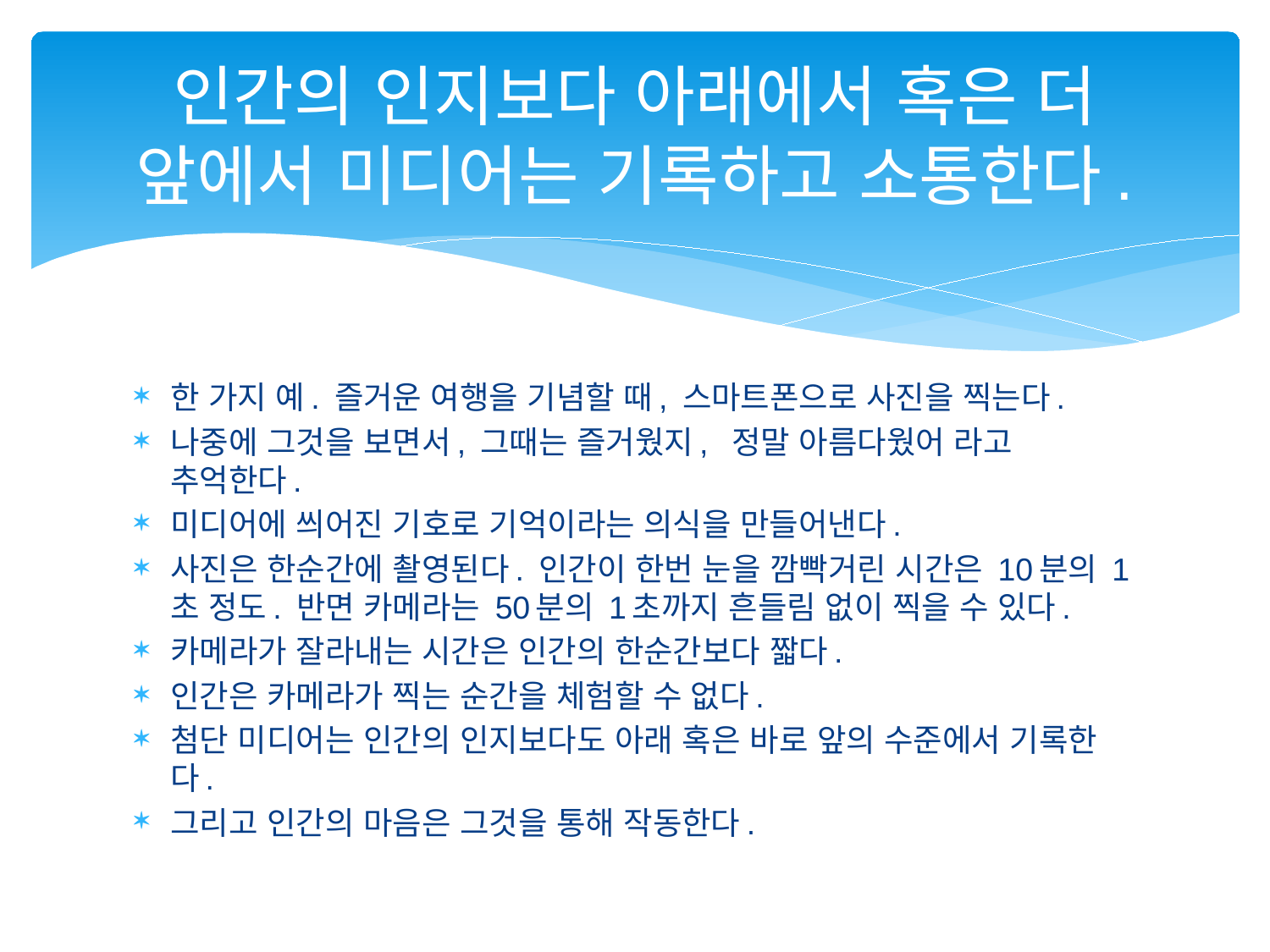

# 인간의 인지보다 아래에서 혹은 더 앞에서 미디어는 기록하고 소통한다.
한 가지 예. 즐거운 여행을 기념할 때, 스마트폰으로 사진을 찍는다.
나중에 그것을 보면서, 그때는 즐거웠지,  정말 아름다웠어 라고 추억한다.
미디어에 씌어진 기호로 기억이라는 의식을 만들어낸다.
사진은 한순간에 촬영된다. 인간이 한번 눈을 깜빡거린 시간은 10분의 1초 정도. 반면 카메라는 50분의 1초까지 흔들림 없이 찍을 수 있다.
카메라가 잘라내는 시간은 인간의 한순간보다 짧다.
인간은 카메라가 찍는 순간을 체험할 수 없다.
첨단 미디어는 인간의 인지보다도 아래 혹은 바로 앞의 수준에서 기록한다.
그리고 인간의 마음은 그것을 통해 작동한다.